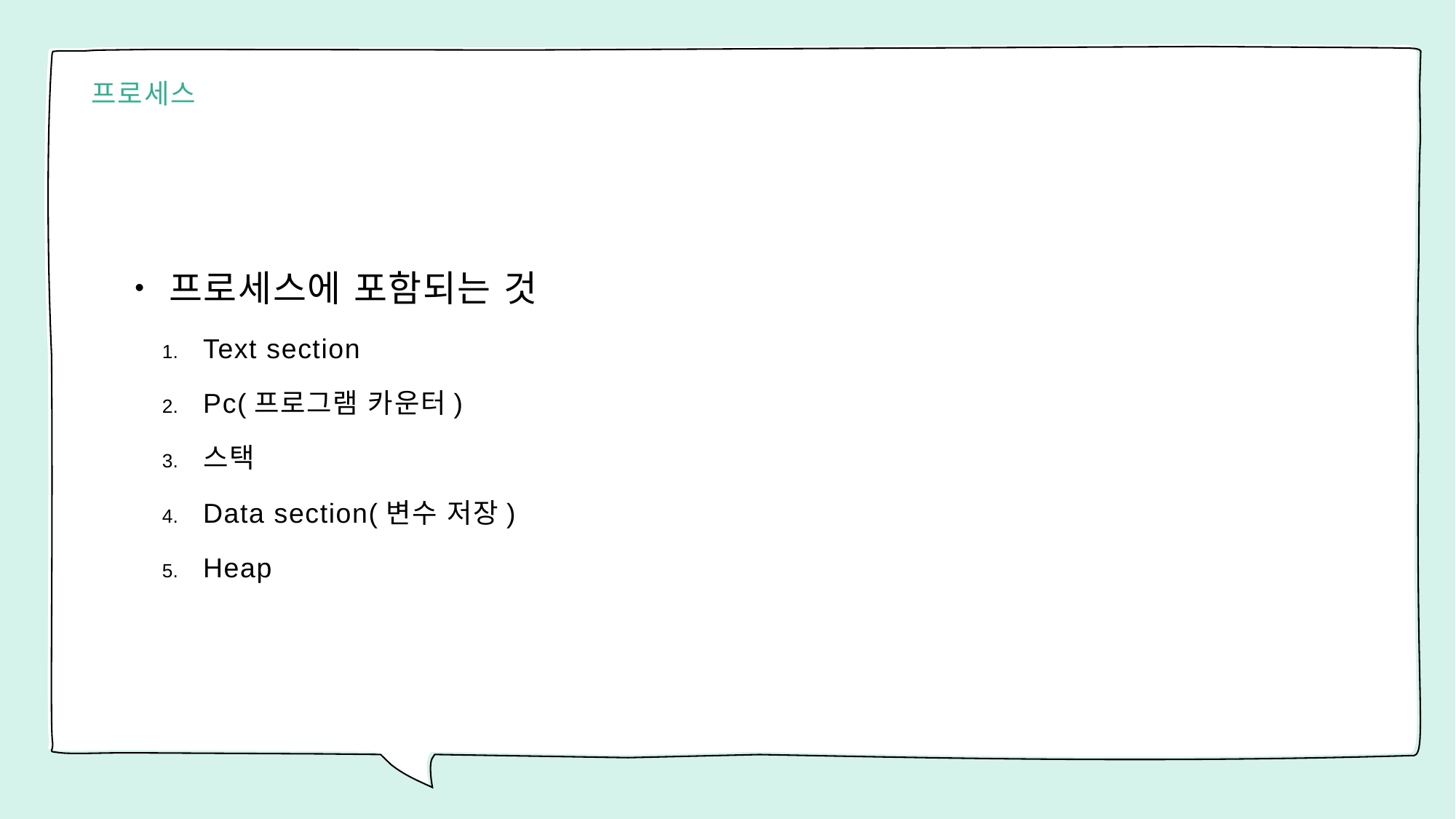

# 프로세스
프로세스에 포함되는 것
Text section
Pc(프로그램 카운터)
스택
Data section(변수 저장)
Heap